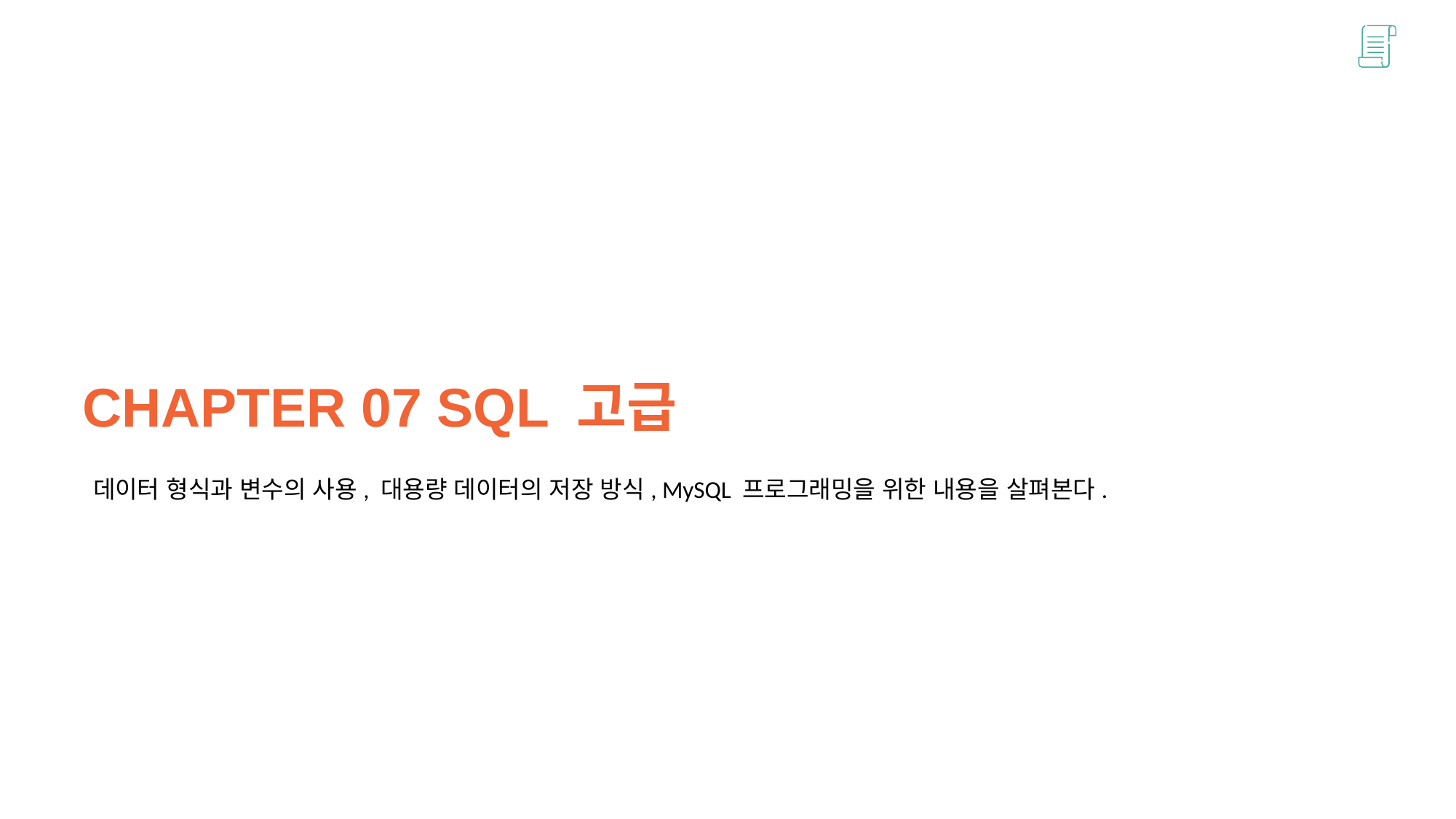

CHAPTER 07 SQL 고급
데이터 형식과 변수의 사용, 대용량 데이터의 저장 방식, MySQL 프로그래밍을 위한 내용을 살펴본다.